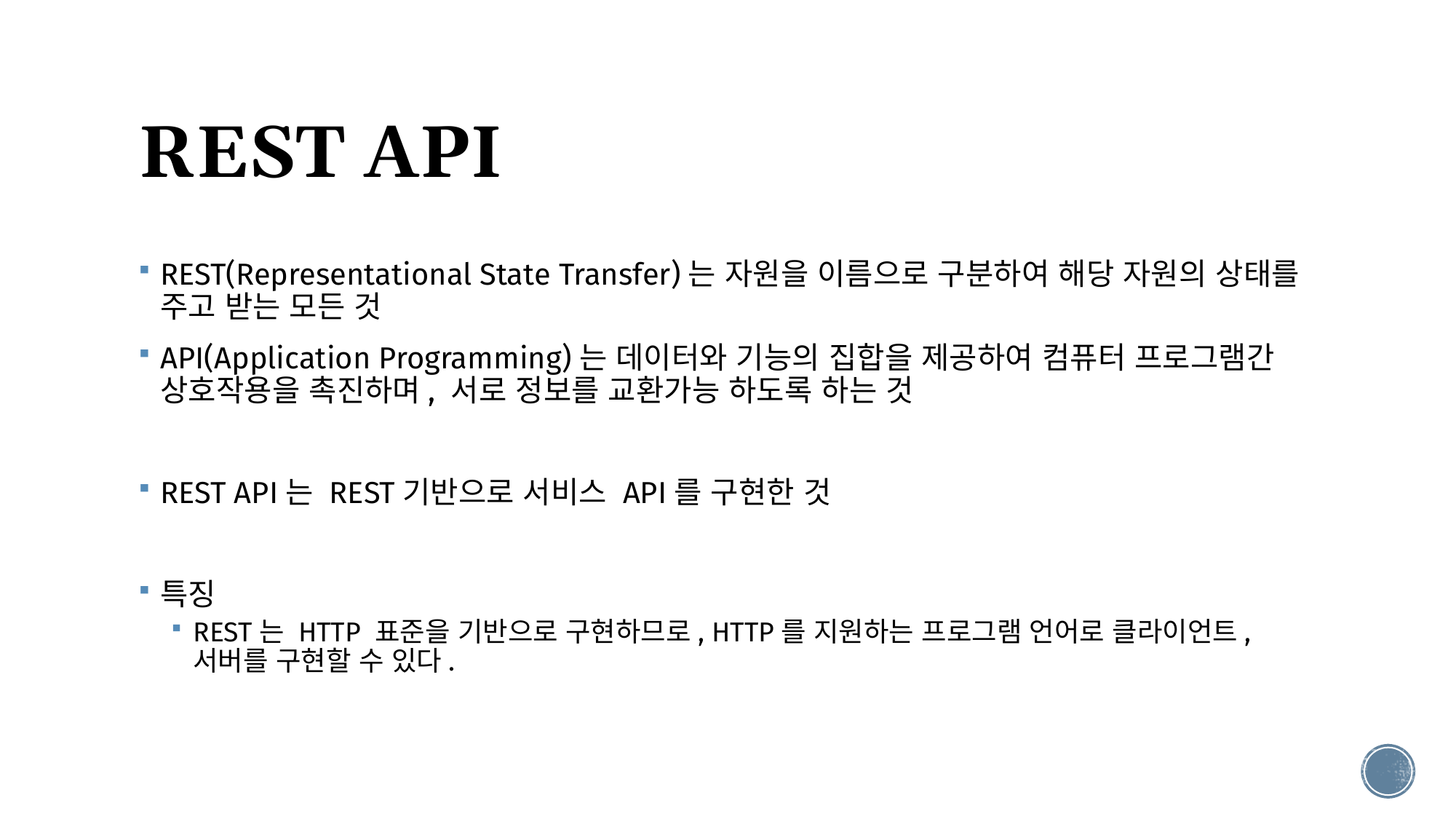

# REST API
REST(Representational State Transfer)는 자원을 이름으로 구분하여 해당 자원의 상태를 주고 받는 모든 것
API(Application Programming)는 데이터와 기능의 집합을 제공하여 컴퓨터 프로그램간 상호작용을 촉진하며, 서로 정보를 교환가능 하도록 하는 것

REST API는 REST기반으로 서비스 API를 구현한 것

특징
REST는 HTTP 표준을 기반으로 구현하므로, HTTP를 지원하는 프로그램 언어로 클라이언트, 서버를 구현할 수 있다.